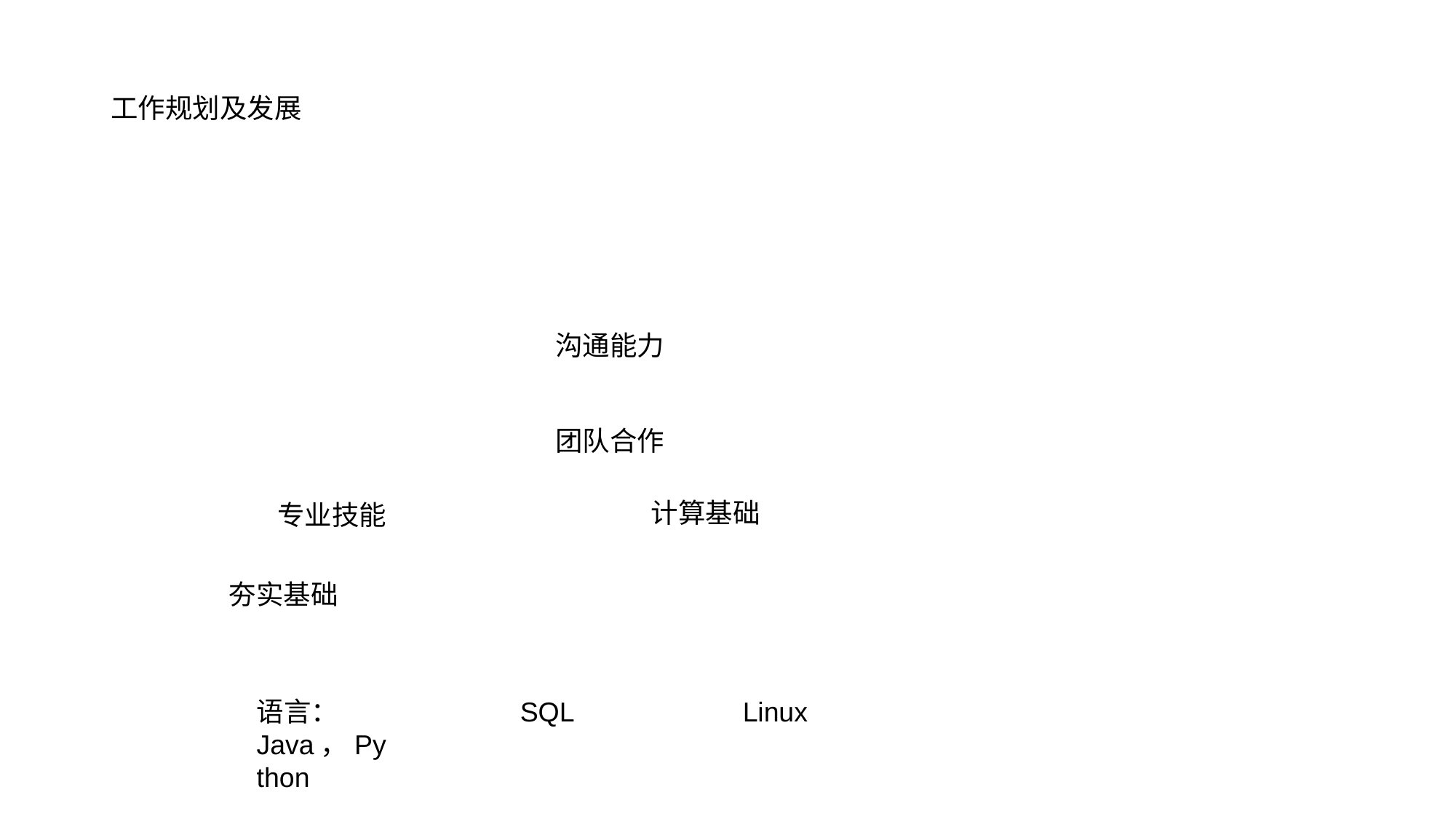

工作规划及发展
沟通能力
团队合作
计算基础
专业技能
夯实基础
语言：Java，Python
SQL
Linux